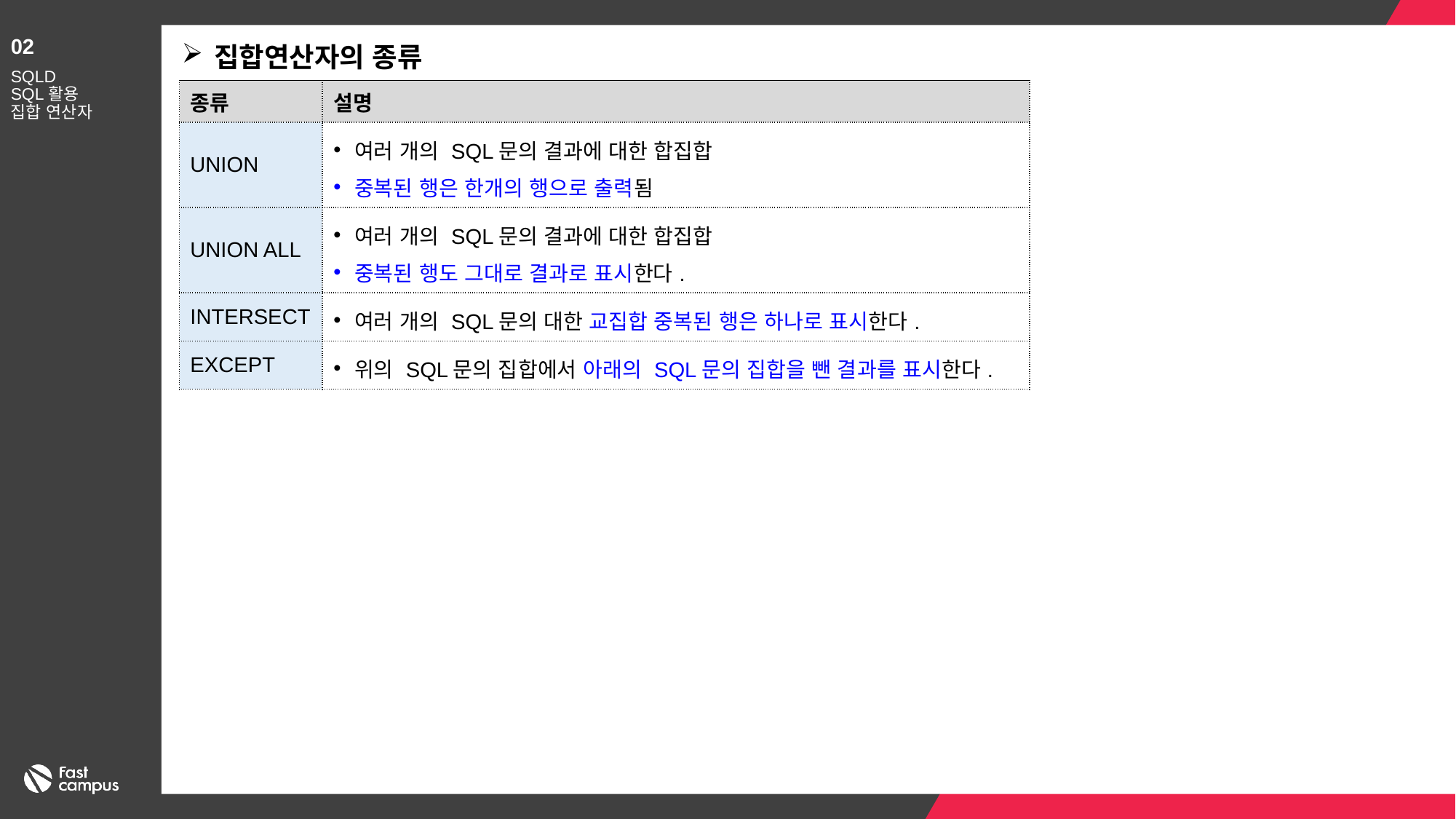

02
집합연산자의 종류
SQLD
SQL활용
집합 연산자
| 종류 | 설명 |
| --- | --- |
| UNION | 여러 개의 SQL문의 결과에 대한 합집합 중복된 행은 한개의 행으로 출력됨 |
| UNION ALL | 여러 개의 SQL문의 결과에 대한 합집합 중복된 행도 그대로 결과로 표시한다. |
| INTERSECT | 여러 개의 SQL문의 대한 교집합 중복된 행은 하나로 표시한다. |
| EXCEPT | 위의 SQL문의 집합에서 아래의 SQL문의 집합을 뺀 결과를 표시한다. |